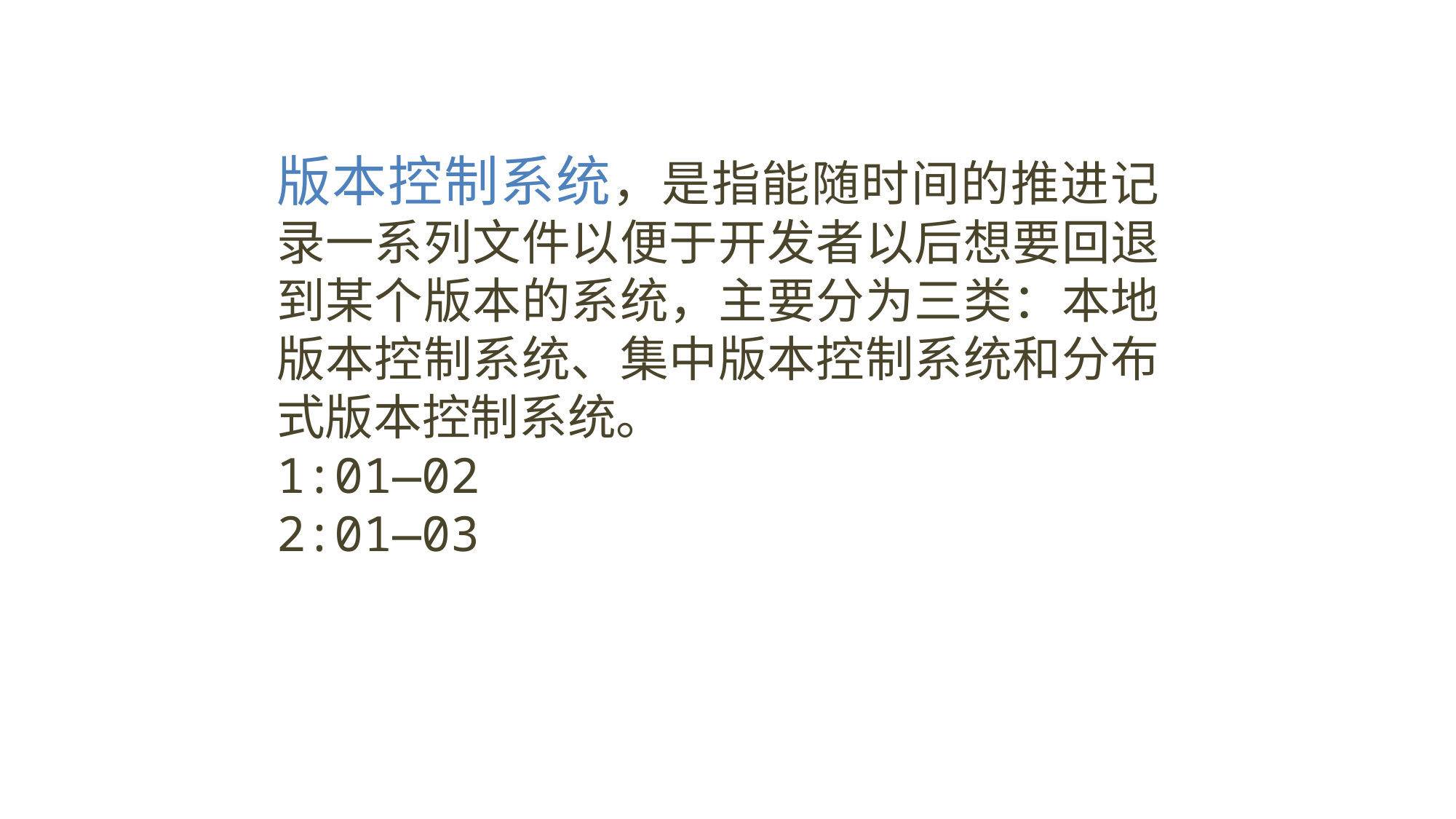

版本控制系统，是指能随时间的推进记录一系列文件以便于开发者以后想要回退到某个版本的系统，主要分为三类：本地版本控制系统、集中版本控制系统和分布式版本控制系统。
1:01—02
2:01—03